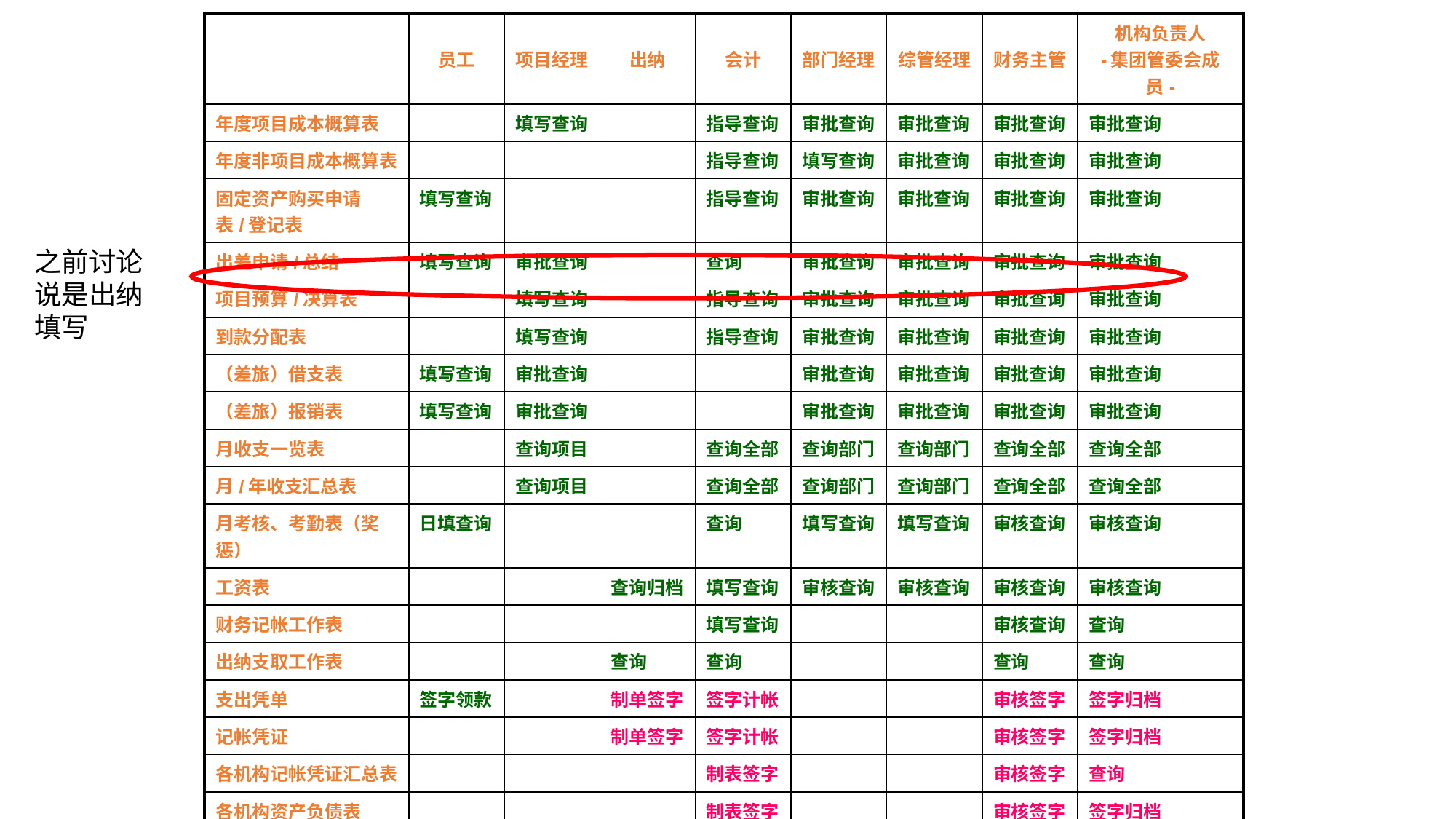

|  | 员工 | 项目经理 | 出纳 | 会计 | 部门经理 | 综管经理 | 财务主管 | 机构负责人 -集团管委会成员- |
| --- | --- | --- | --- | --- | --- | --- | --- | --- |
| 年度项目成本概算表 |  | 填写查询 |  | 指导查询 | 审批查询 | 审批查询 | 审批查询 | 审批查询 |
| 年度非项目成本概算表 |  |  |  | 指导查询 | 填写查询 | 审批查询 | 审批查询 | 审批查询 |
| 固定资产购买申请表/登记表 | 填写查询 |  |  | 指导查询 | 审批查询 | 审批查询 | 审批查询 | 审批查询 |
| 出差申请/总结 | 填写查询 | 审批查询 |  | 查询 | 审批查询 | 审批查询 | 审批查询 | 审批查询 |
| 项目预算/决算表 |  | 填写查询 |  | 指导查询 | 审批查询 | 审批查询 | 审批查询 | 审批查询 |
| 到款分配表 |  | 填写查询 |  | 指导查询 | 审批查询 | 审批查询 | 审批查询 | 审批查询 |
| （差旅）借支表 | 填写查询 | 审批查询 |  |  | 审批查询 | 审批查询 | 审批查询 | 审批查询 |
| （差旅）报销表 | 填写查询 | 审批查询 |  |  | 审批查询 | 审批查询 | 审批查询 | 审批查询 |
| 月收支一览表 |  | 查询项目 |  | 查询全部 | 查询部门 | 查询部门 | 查询全部 | 查询全部 |
| 月/年收支汇总表 |  | 查询项目 |  | 查询全部 | 查询部门 | 查询部门 | 查询全部 | 查询全部 |
| 月考核、考勤表（奖惩） | 日填查询 |  |  | 查询 | 填写查询 | 填写查询 | 审核查询 | 审核查询 |
| 工资表 |  |  | 查询归档 | 填写查询 | 审核查询 | 审核查询 | 审核查询 | 审核查询 |
| 财务记帐工作表 |  |  |  | 填写查询 |  |  | 审核查询 | 查询 |
| 出纳支取工作表 |  |  | 查询 | 查询 |  |  | 查询 | 查询 |
| 支出凭单 | 签字领款 |  | 制单签字 | 签字计帐 |  |  | 审核签字 | 签字归档 |
| 记帐凭证 |  |  | 制单签字 | 签字计帐 |  |  | 审核签字 | 签字归档 |
| 各机构记帐凭证汇总表 |  |  |  | 制表签字 |  |  | 审核签字 | 查询 |
| 各机构资产负债表 |  |  |  | 制表签字 |  |  | 审核签字 | 签字归档 |
| 各机构损益表 |  |  |  | 制表签字 |  |  | 审核签字 | 签字归档 |
| BD月收支一览表 |  |  |  | 制表签字 |  |  | 审核签字 | 签字归档 |
| BD月/年收支汇总表 |  |  |  | 制表签字 |  |  | 审核签字 | 签字归档 |
之前讨论说是出纳填写